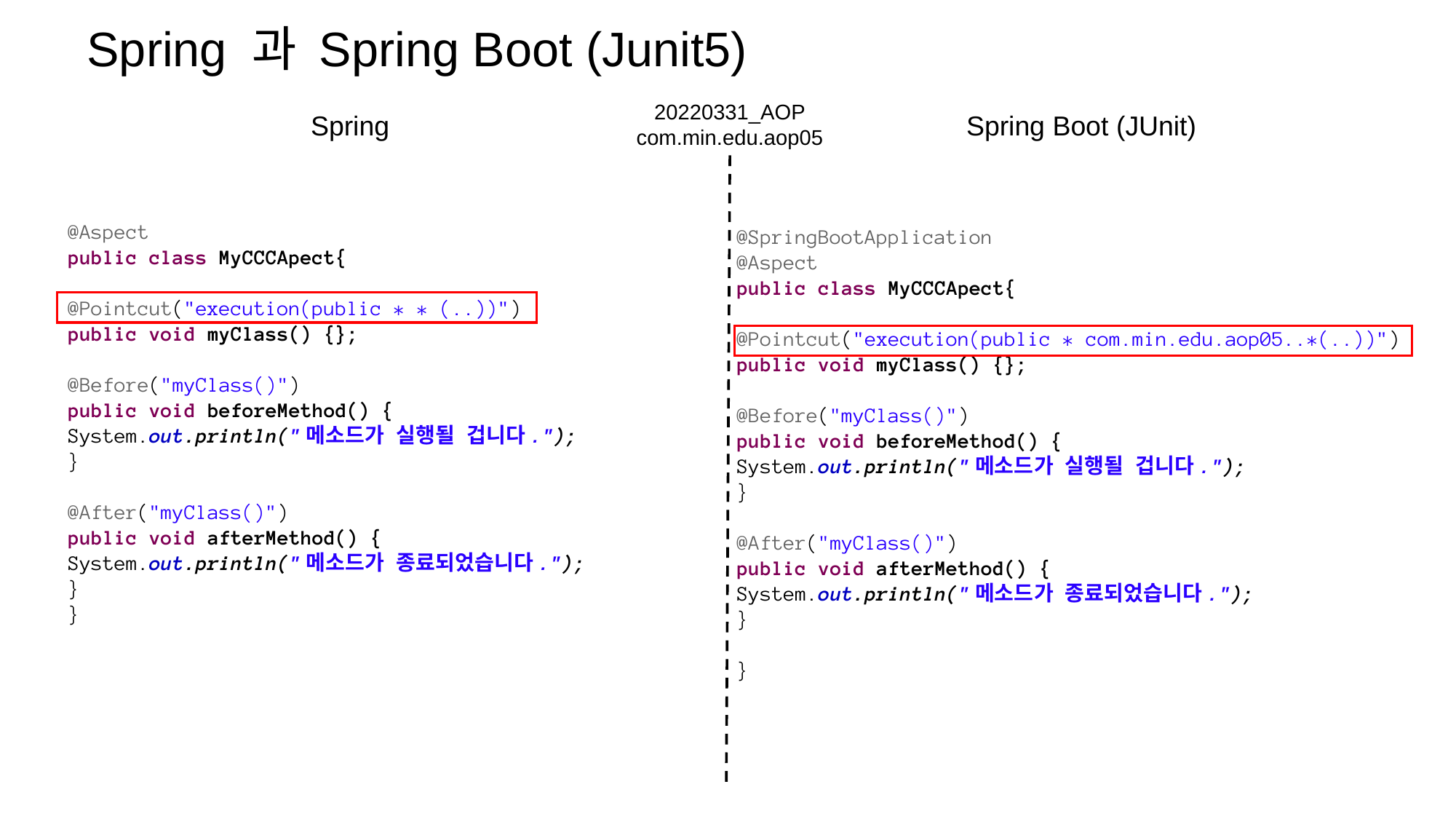

Spring 과 Spring Boot (Junit5)
20220331_AOP
com.min.edu.aop05
Spring
Spring Boot (JUnit)
@Aspect
public class MyCCCApect{

@Pointcut("execution(public * * (..))")
public void myClass() {};

@Before("myClass()")
public void beforeMethod() {
System.out.println("메소드가 실행될 겁니다.");
}

@After("myClass()")
public void afterMethod() {
System.out.println("메소드가 종료되었습니다.");
}
}
@SpringBootApplication
@Aspect
public class MyCCCApect{

@Pointcut("execution(public * com.min.edu.aop05..*(..))")
public void myClass() {};

@Before("myClass()")
public void beforeMethod() {
System.out.println("메소드가 실행될 겁니다.");
}

@After("myClass()")
public void afterMethod() {
System.out.println("메소드가 종료되었습니다.");
}

}